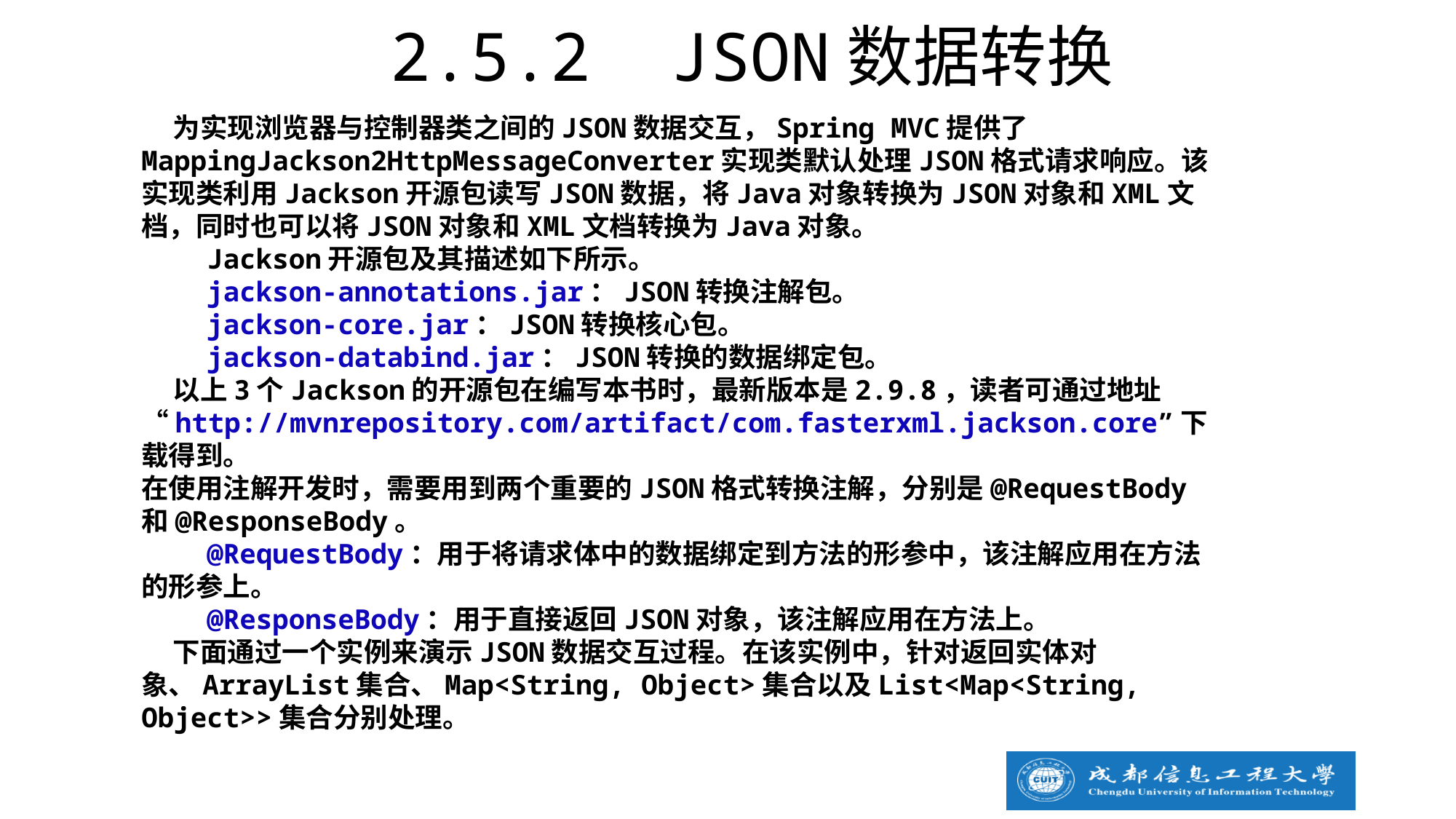

2.5.2  JSON数据转换
    为实现浏览器与控制器类之间的JSON数据交互，Spring MVC提供了MappingJackson2HttpMessageConverter实现类默认处理JSON格式请求响应。该实现类利用Jackson开源包读写JSON数据，将Java对象转换为JSON对象和XML文档，同时也可以将JSON对象和XML文档转换为Java对象。
    Jackson开源包及其描述如下所示。
    jackson-annotations.jar：JSON转换注解包。
    jackson-core.jar：JSON转换核心包。
    jackson-databind.jar：JSON转换的数据绑定包。
    以上3个Jackson的开源包在编写本书时，最新版本是2.9.8，读者可通过地址“http://mvnrepository.com/artifact/com.fasterxml.jackson.core”下载得到。
在使用注解开发时，需要用到两个重要的JSON格式转换注解，分别是@RequestBody和@ResponseBody。
    @RequestBody：用于将请求体中的数据绑定到方法的形参中，该注解应用在方法的形参上。
    @ResponseBody：用于直接返回JSON对象，该注解应用在方法上。
    下面通过一个实例来演示JSON数据交互过程。在该实例中，针对返回实体对象、ArrayList集合、Map<String, Object>集合以及List<Map<String, Object>>集合分别处理。